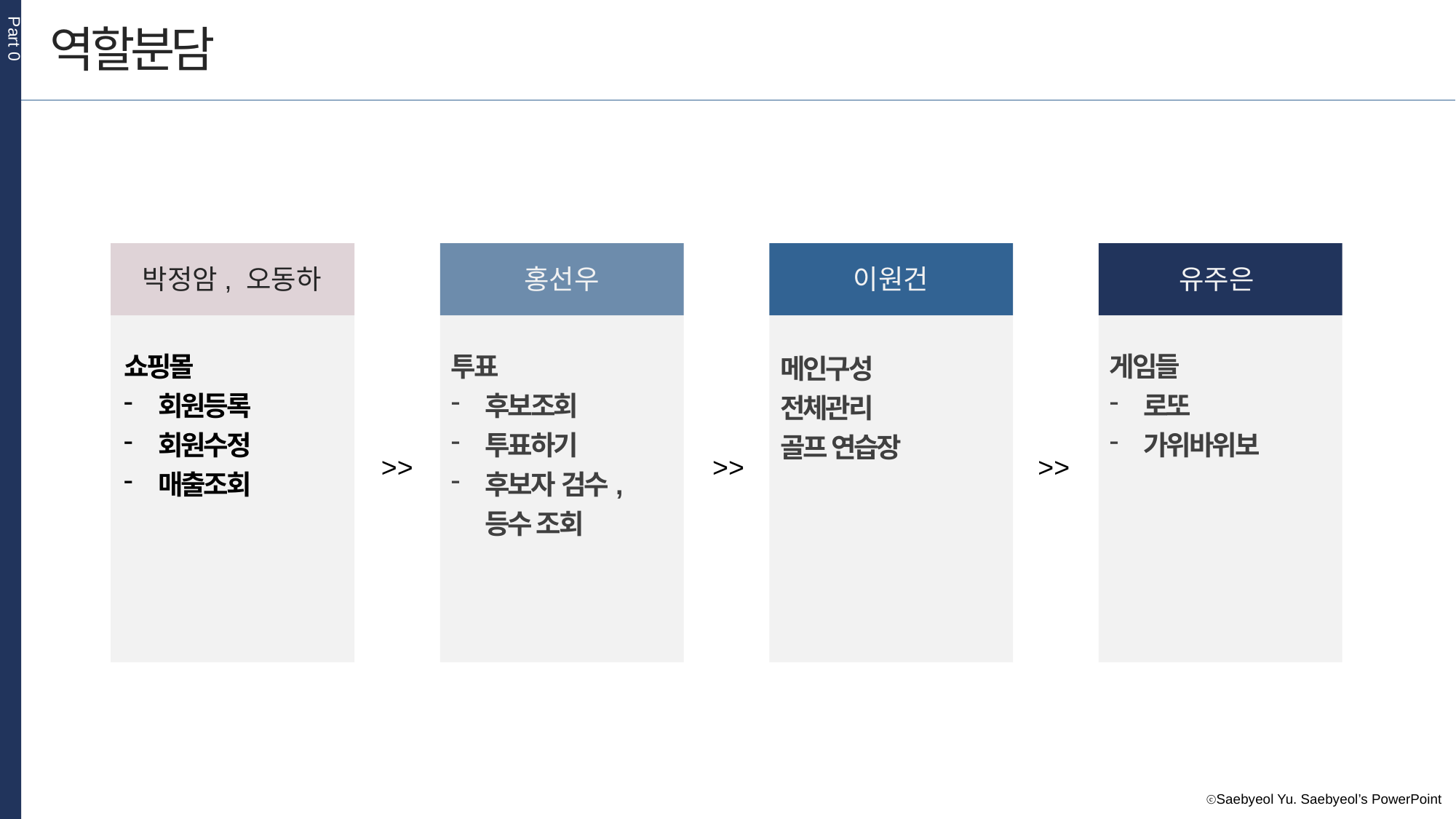

Part 0
역할분담

홍선우
박정암, 오동하
이원건
유주은
쇼핑몰
회원등록
회원수정
매출조회
투표
후보조회
투표하기
후보자 검수, 등수 조회
게임들
로또
가위바위보
메인구성
전체관리
골프 연습장
>>
>>
>>